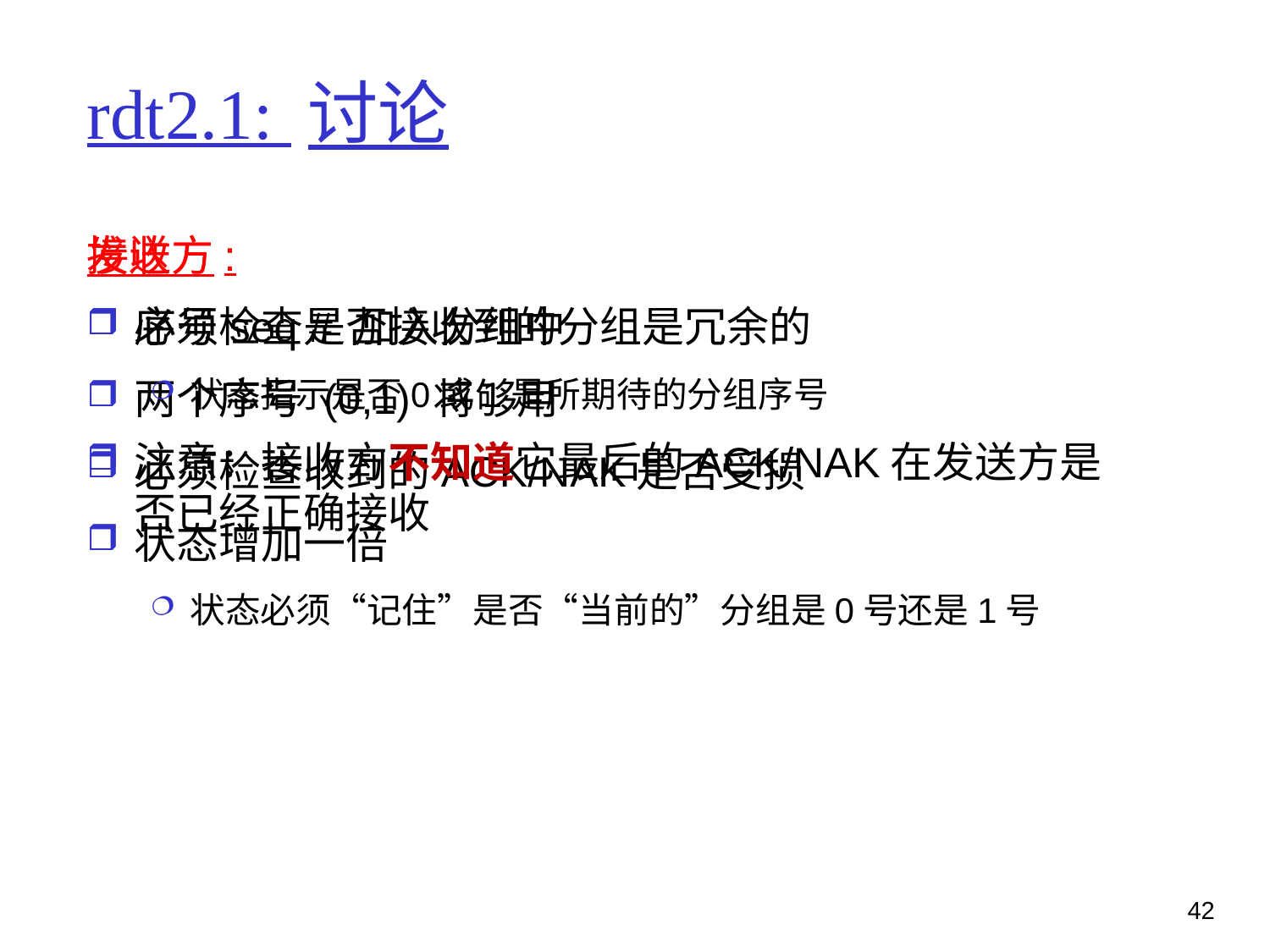

# rdt2.1: 讨论
发送方:
序号seq # 加入分组中
两个序号 (0,1) 将够用
必须检查收到的ACK/NAK是否受损
状态增加一倍
状态必须“记住”是否“当前的”分组是0号还是1号
接收方:
必须检查是否接收到的分组是冗余的
状态指示是否0或1是所期待的分组序号
注意：接收方不知道它最后的ACK/NAK在发送方是否已经正确接收
42